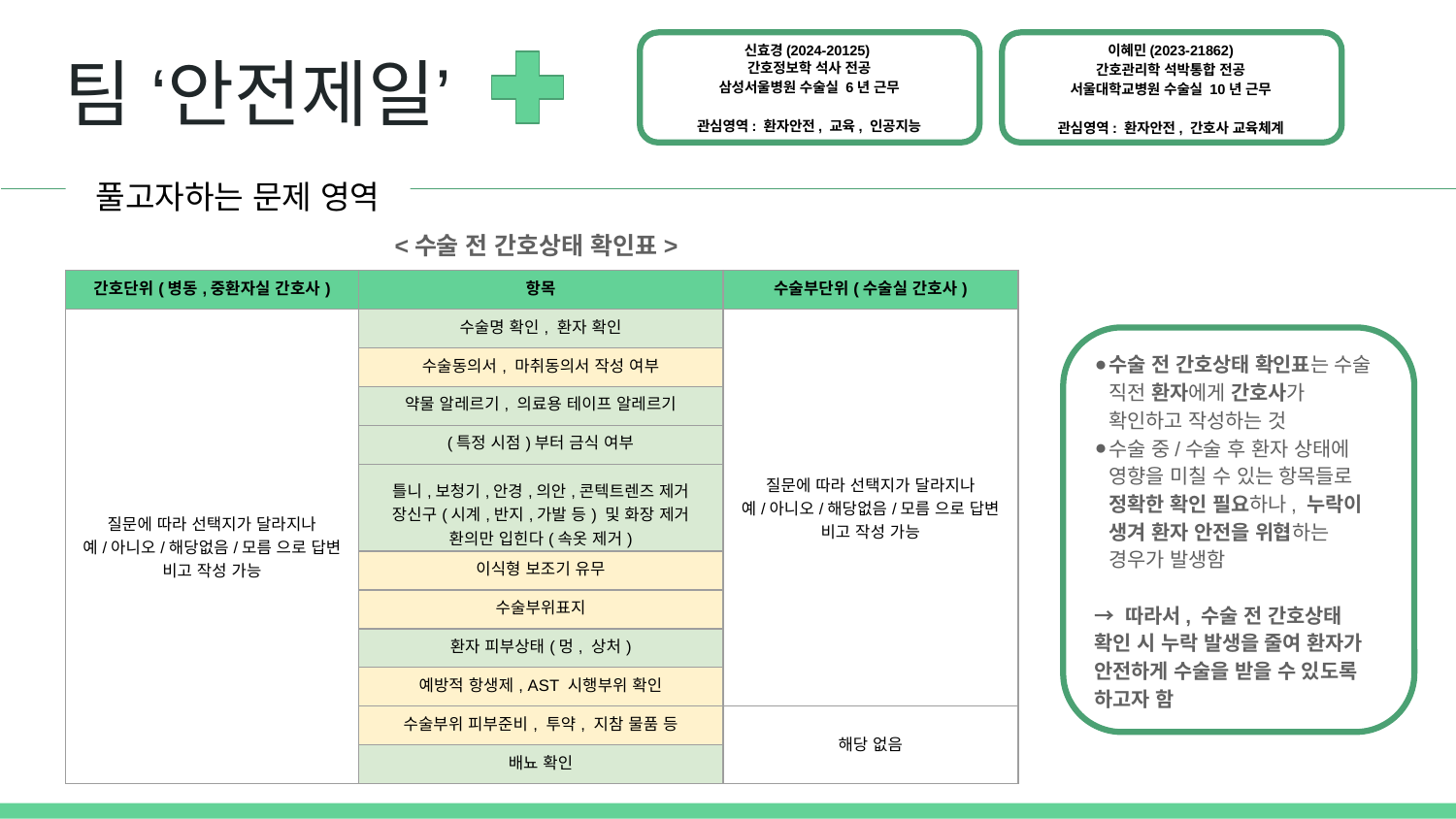

이혜민(2023-21862)
간호관리학 석박통합 전공
서울대학교병원 수술실 10년 근무

관심영역: 환자안전, 간호사 교육체계
신효경(2024-20125)
간호정보학 석사 전공
삼성서울병원 수술실 6년 근무

관심영역: 환자안전, 교육, 인공지능

# 팀 ‘안전제일’

풀고자하는 문제 영역
<수술 전 간호상태 확인표>
| 간호단위(병동,중환자실 간호사) | 항목 | 수술부단위(수술실 간호사) |
| --- | --- | --- |
| 질문에 따라 선택지가 달라지나 예/아니오/해당없음/모름 으로 답변 비고 작성 가능 | 수술명 확인, 환자 확인 | 질문에 따라 선택지가 달라지나 예/아니오/해당없음/모름 으로 답변 비고 작성 가능 |
|  | 수술동의서, 마취동의서 작성 여부 |  |
|  | 약물 알레르기, 의료용 테이프 알레르기 |  |
|  | (특정 시점)부터 금식 여부 |  |
|  | 틀니,보청기,안경,의안,콘텍트렌즈 제거 장신구(시계,반지,가발 등) 및 화장 제거 환의만 입힌다(속옷 제거) |  |
|  | 이식형 보조기 유무 |  |
|  | 수술부위표지 |  |
|  | 환자 피부상태(멍, 상처) |  |
|  | 예방적 항생제, AST 시행부위 확인 |  |
|  | 수술부위 피부준비, 투약, 지참 물품 등 | 해당 없음 |
|  | 배뇨 확인 |  |
수술 전 간호상태 확인표는 수술 직전 환자에게 간호사가 확인하고 작성하는 것
수술 중/수술 후 환자 상태에 영향을 미칠 수 있는 항목들로 정확한 확인 필요하나, 누락이 생겨 환자 안전을 위협하는 경우가 발생함

→ 따라서, 수술 전 간호상태 확인 시 누락 발생을 줄여 환자가 안전하게 수술을 받을 수 있도록 하고자 함